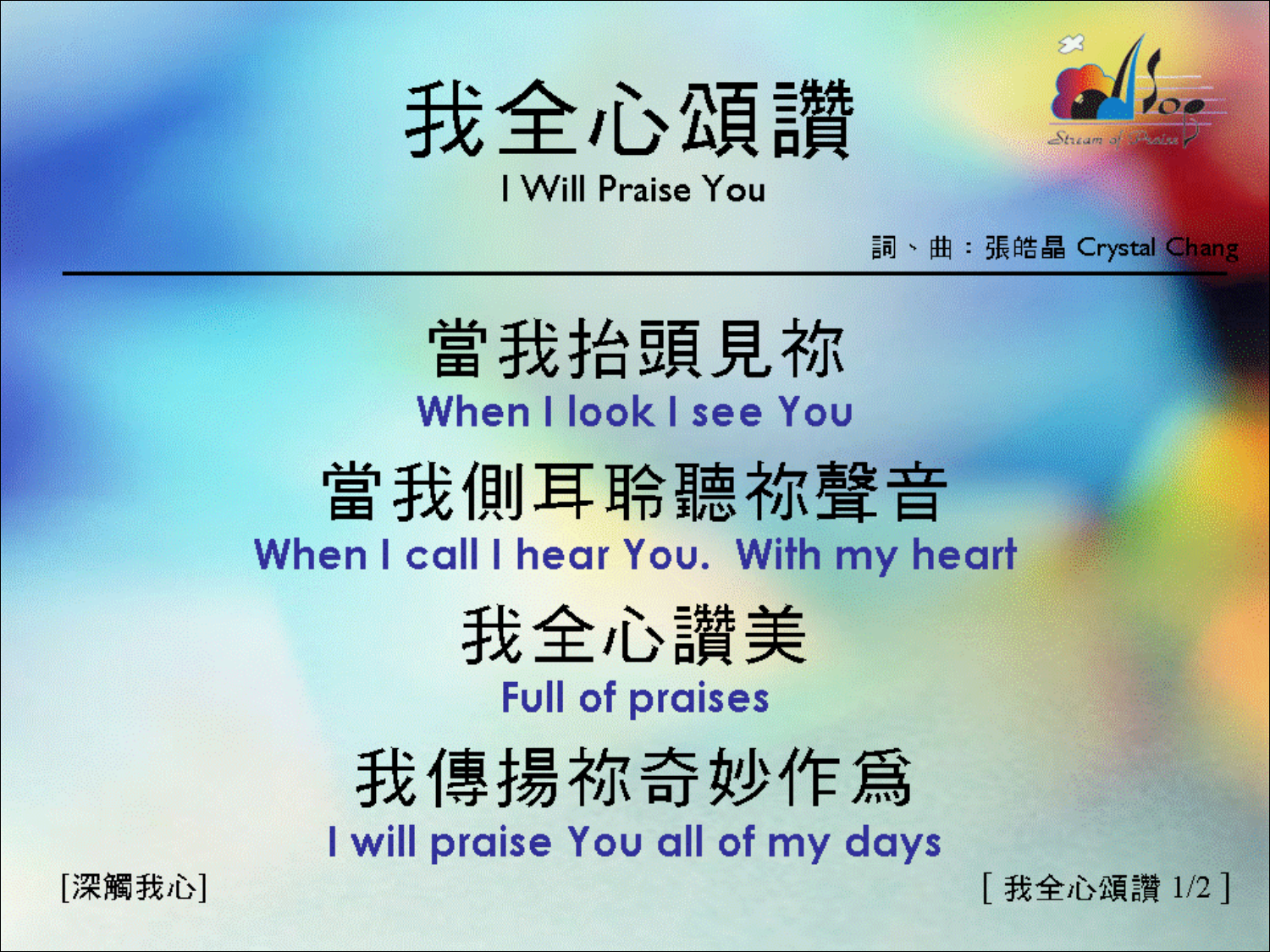

# 我全心頌讚 <1/2>                       I Will Praise You